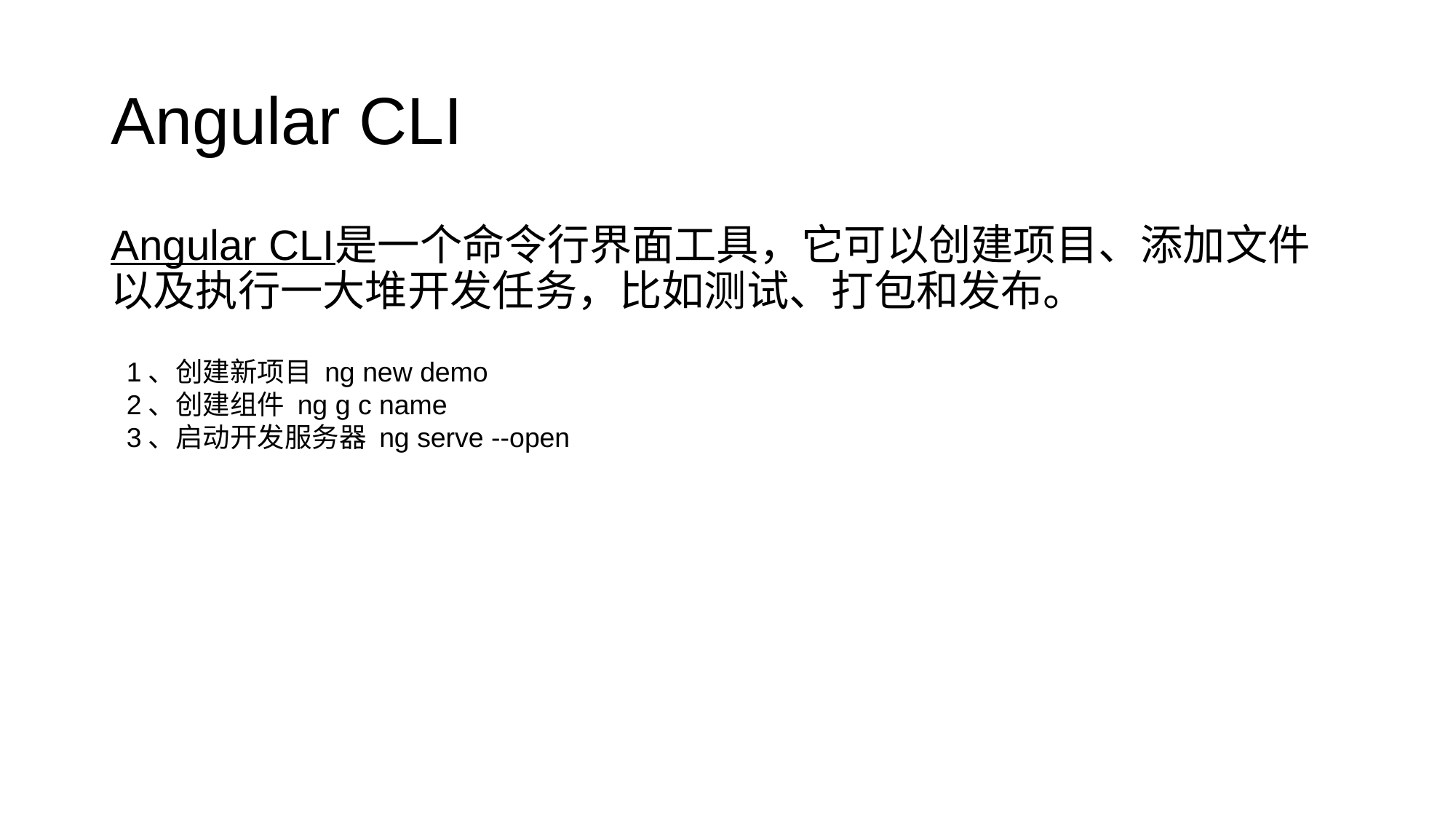

# Angular CLI
Angular CLI是一个命令行界面工具，它可以创建项目、添加文件以及执行一大堆开发任务，比如测试、打包和发布。
1、创建新项目 ng new demo
2、创建组件 ng g c name
3、启动开发服务器 ng serve --open